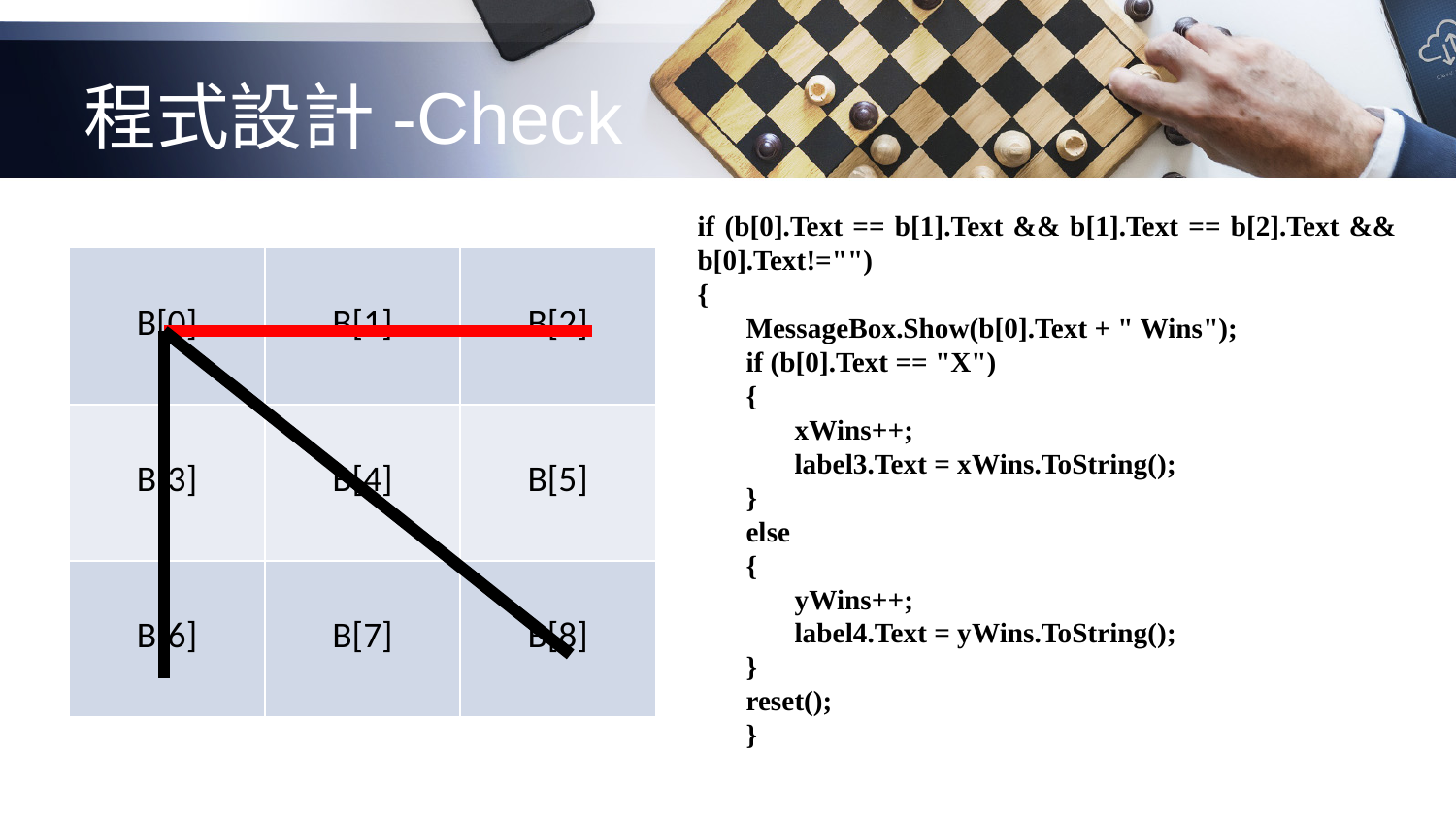

# 程式設計-Check
if (b[0].Text == b[1].Text && b[1].Text == b[2].Text && b[0].Text!="")
{
MessageBox.Show(b[0].Text + " Wins");
if (b[0].Text == "X")
{
xWins++;
label3.Text = xWins.ToString();
}
else
{
yWins++;
label4.Text = yWins.ToString();
}
reset();
}
| B[0] | B[1] | B[2] |
| --- | --- | --- |
| B[3] | B[4] | B[5] |
| B[6] | B[7] | B[8] |